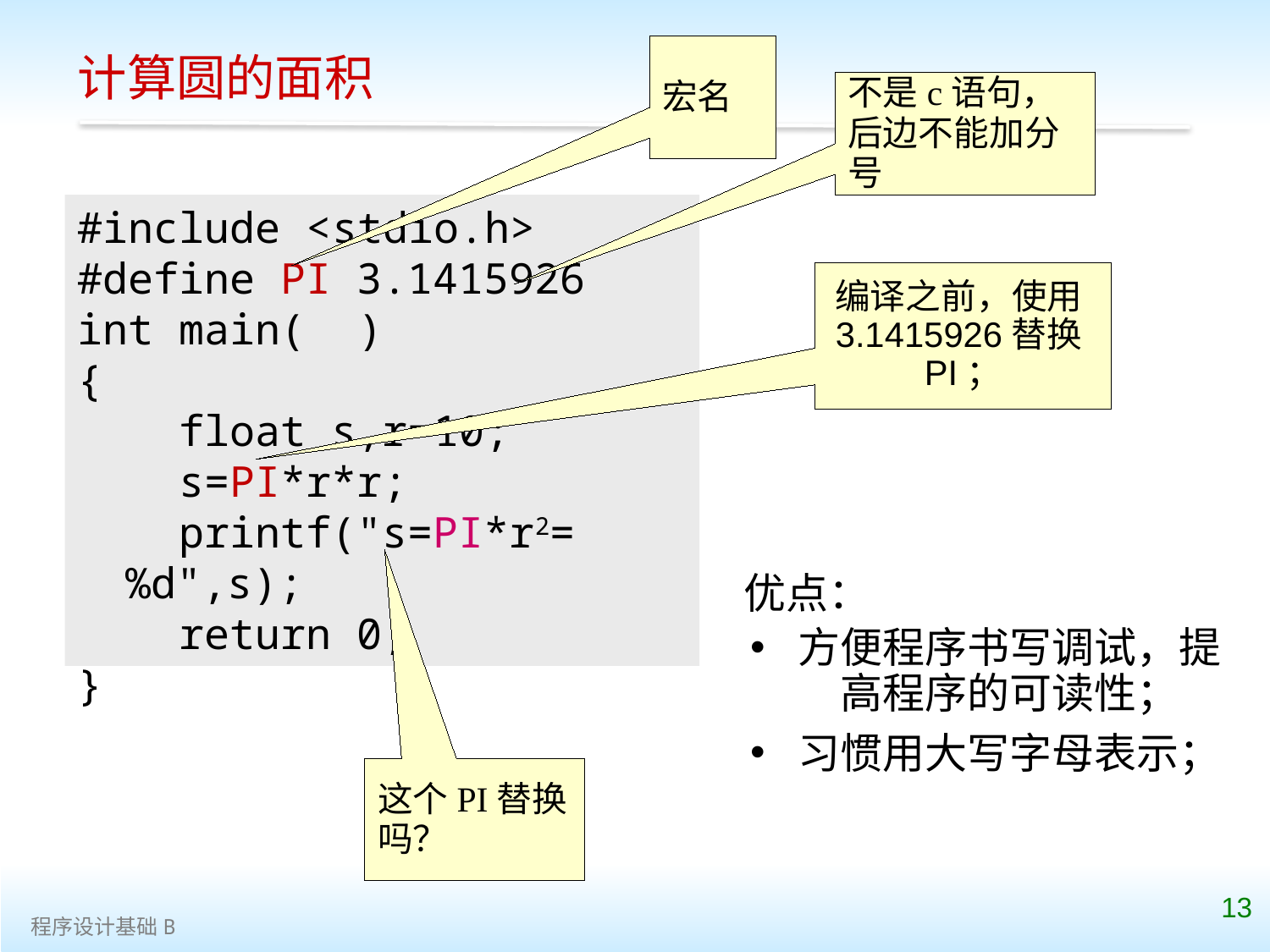

# 计算圆的面积
宏名
不是c语句，后边不能加分号
#include <stdio.h>
#define PI 3.1415926
int main(  )
{
    float s,r=10;
    s=PI*r*r;
    printf("s=PI*r2=%d",s);
    return 0;
}

编译之前，使用3.1415926替换PI；
优点：
方便程序书写调试，提高程序的可读性；
习惯用大写字母表示；

这个PI替换吗？
13